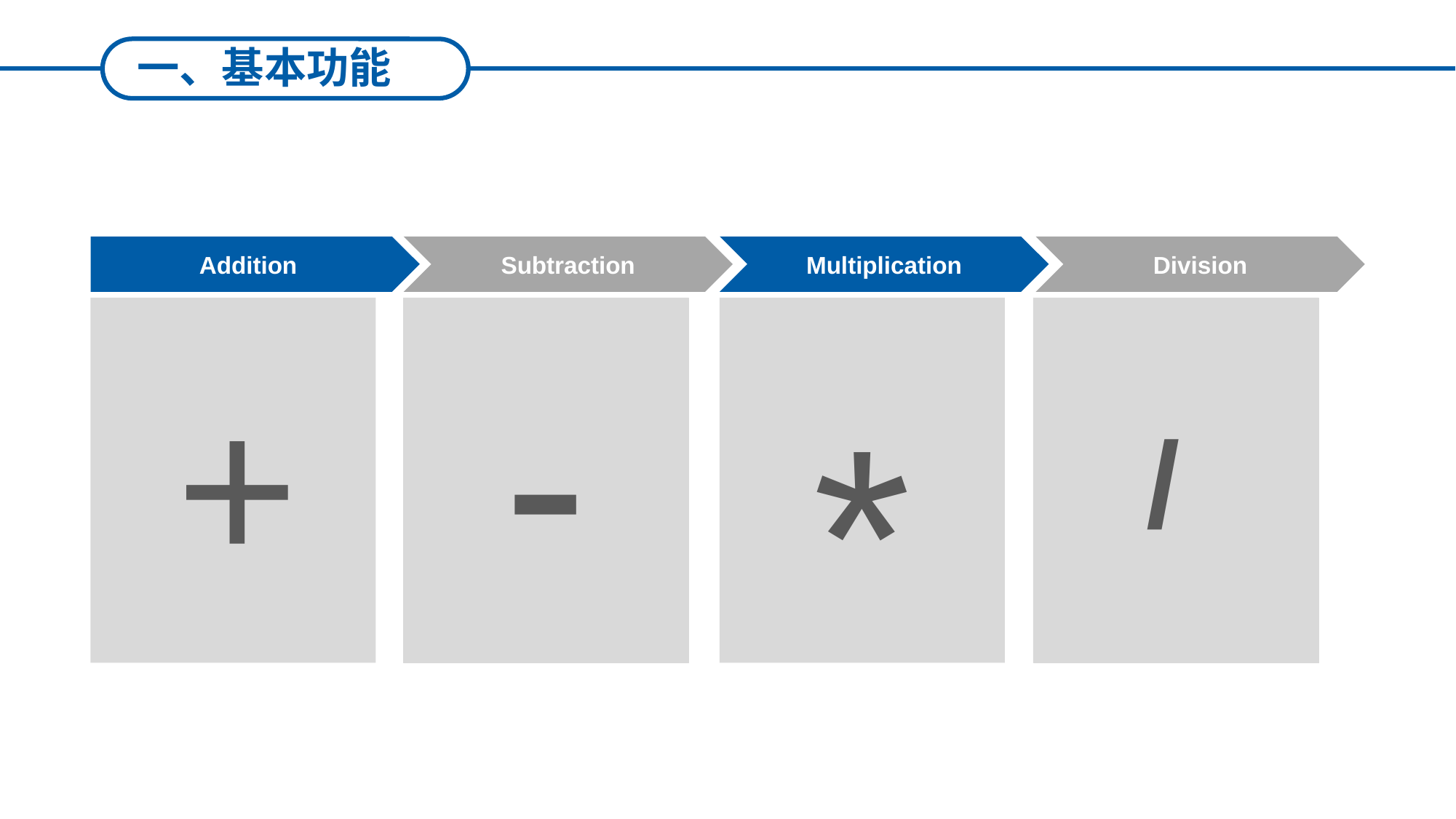

一、基本功能

Addition
Subtraction
Multiplication
Division

+

-

*

/